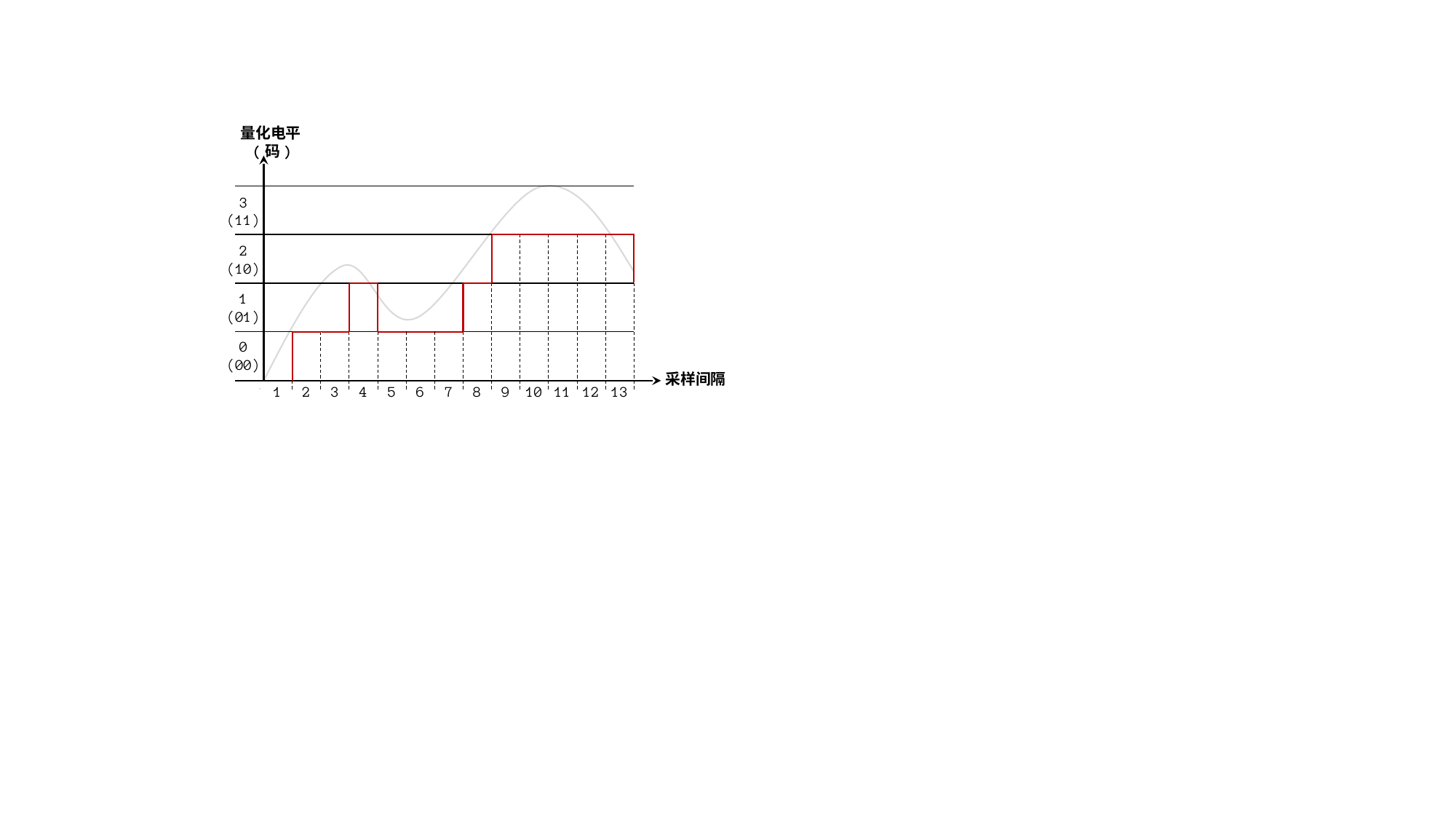

量化电平(码)

3
(11)

2
(10)
1
(01)
0
(00)
采样间隔

1
2
3
4
5
6
7
8
9
10
11
12
13